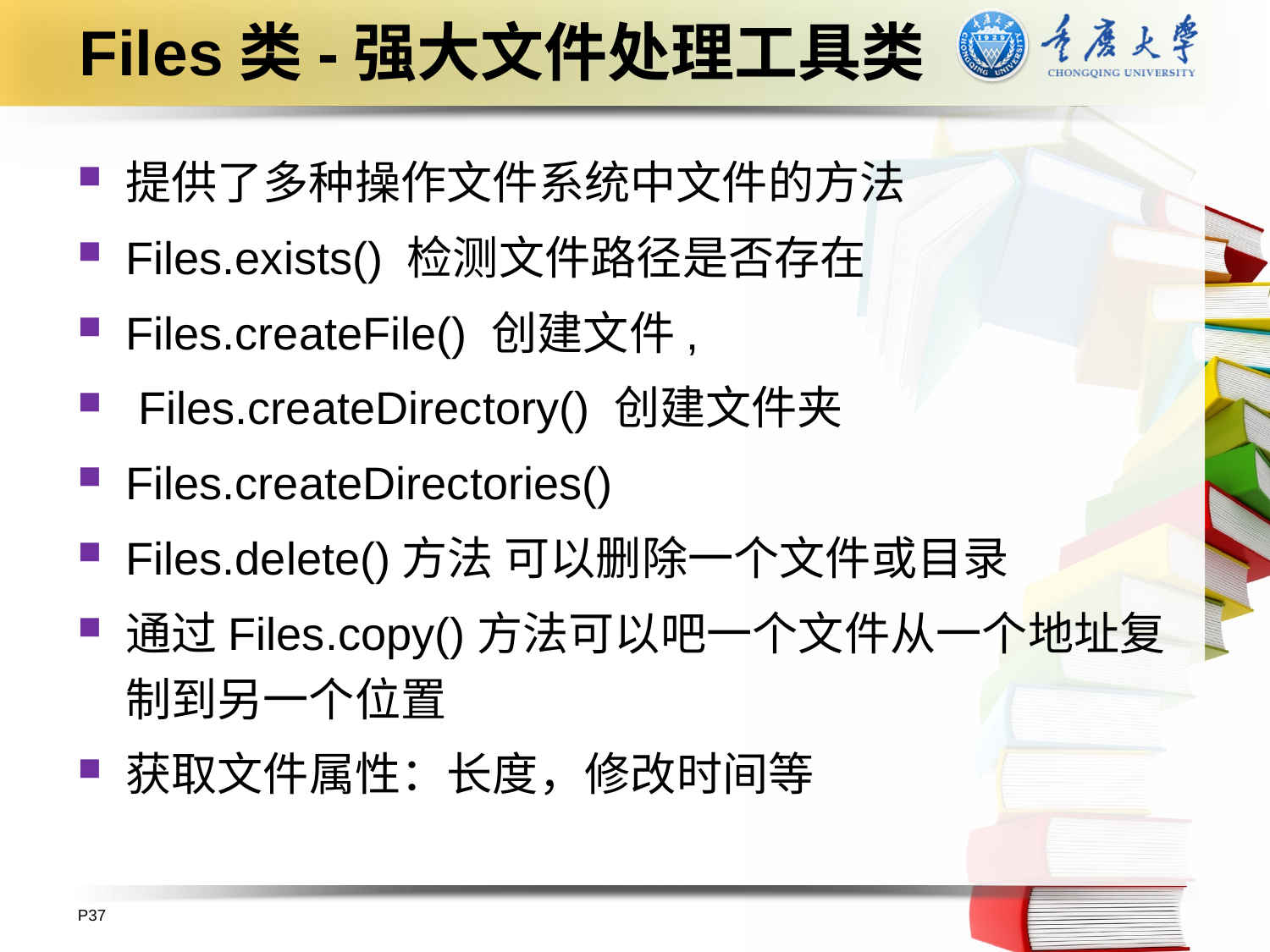

# Files类-强大文件处理工具类
提供了多种操作文件系统中文件的方法
Files.exists() 检测文件路径是否存在
Files.createFile() 创建文件,
 Files.createDirectory() 创建文件夹
Files.createDirectories()
Files.delete()方法 可以删除一个文件或目录
通过Files.copy()方法可以吧一个文件从一个地址复制到另一个位置
获取文件属性：长度，修改时间等
P37